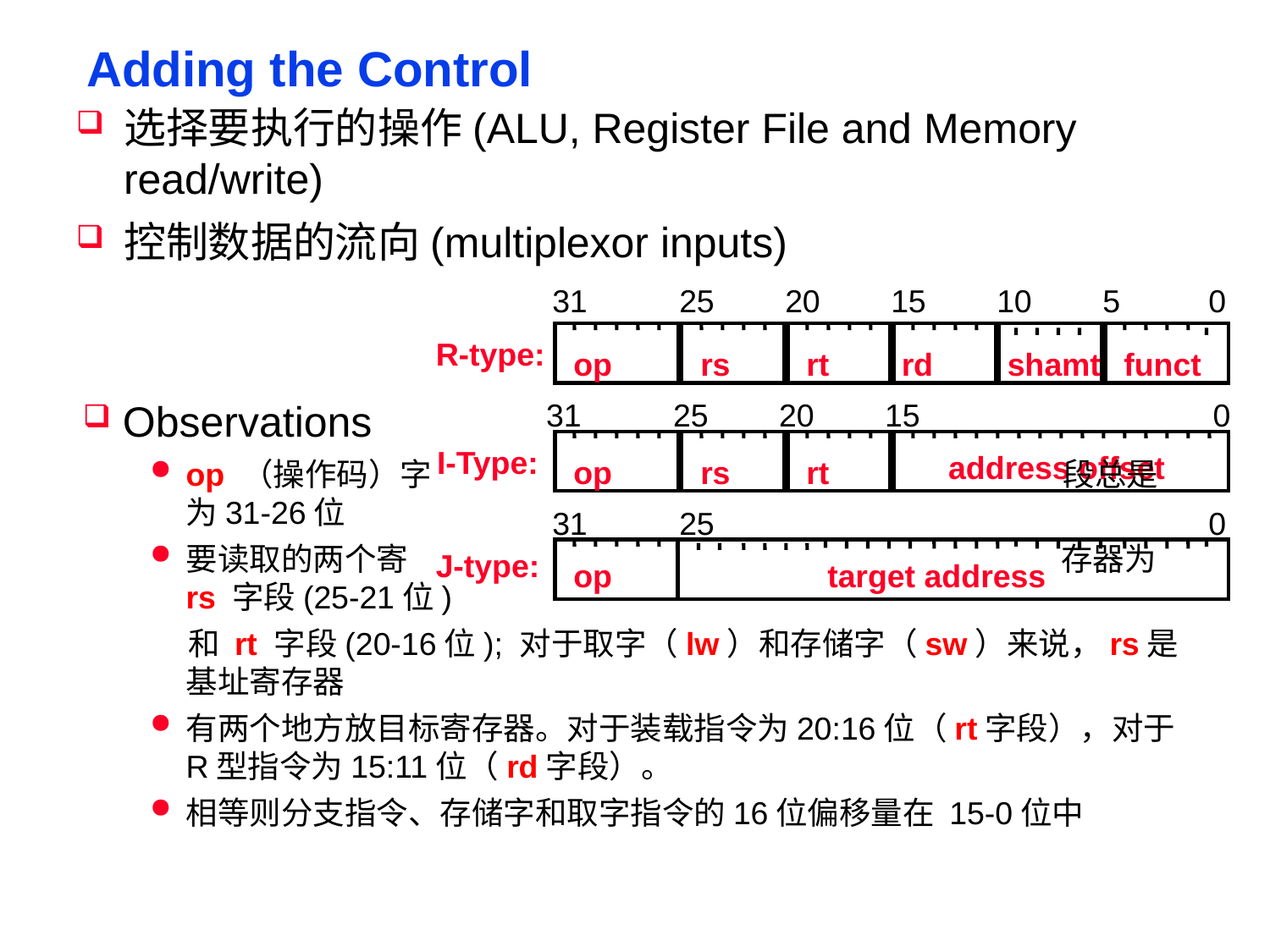

# Adding the Control
选择要执行的操作(ALU, Register File and Memory read/write)
控制数据的流向(multiplexor inputs)
31
25
20
15
10
5
0

R-type:

op
rs
rt
rd
shamt
funct
31
25
20
15
0
Observations
op （操作码）字                                                                                        段总是为31-26位
要读取的两个寄                                                                                           存器为 rs 字段(25-21位)
    和 rt 字段(20-16位); 对于取字（lw）和存储字（sw）来说，rs是基址寄存器
有两个地方放目标寄存器。对于装载指令为20:16位（rt字段），对于R型指令为15:11位（rd字段）。
相等则分支指令、存储字和取字指令的16位偏移量在 15-0位中

I-Type:
address offset
op
rs
rt
31
25
0
J-type:

op
target address